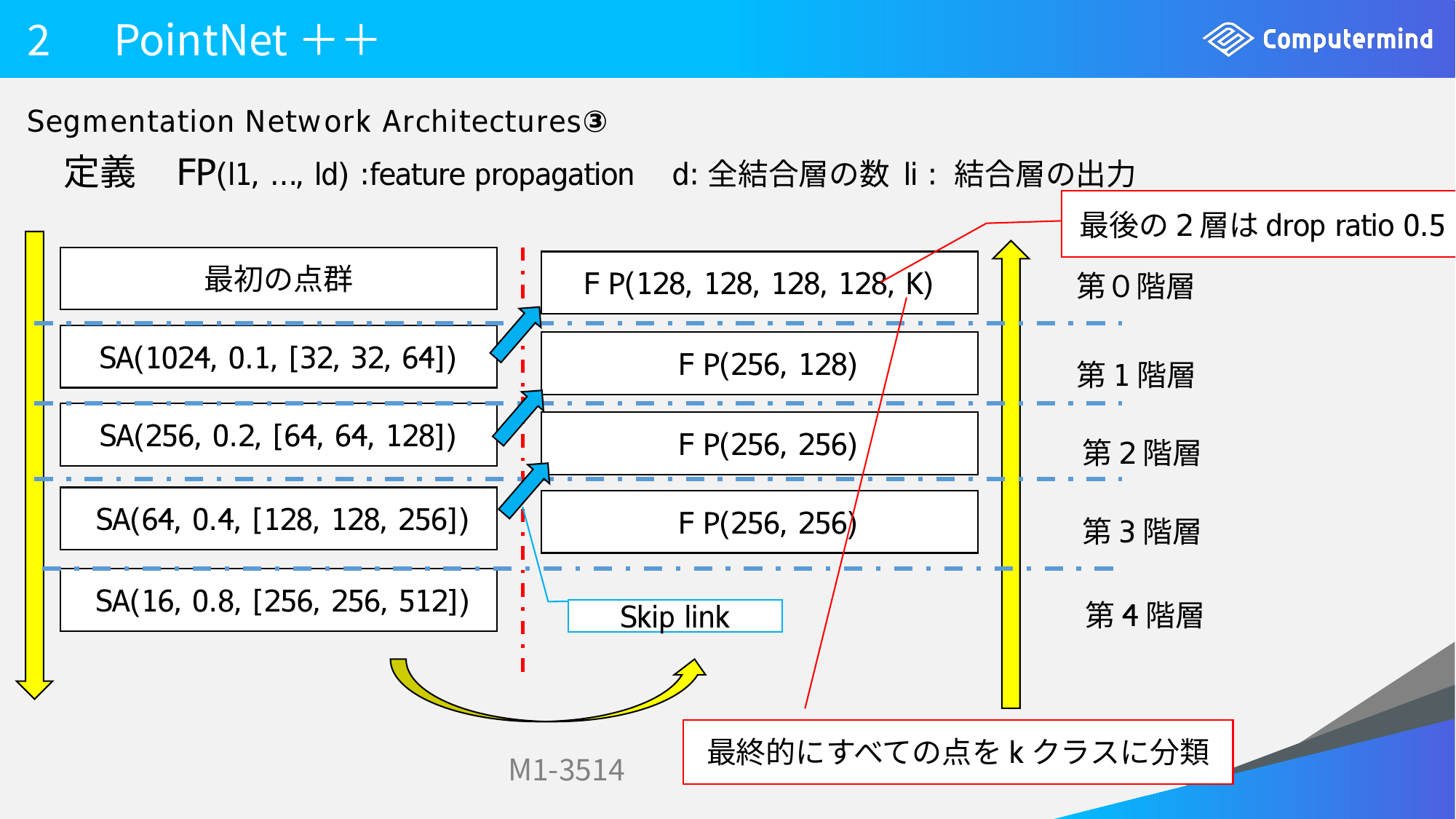

# 2　PointNet＋＋
Segmentation Network Architectures③
定義    FP(l1, ..., ld) :feature propagation    d:全結合層の数 li : 結合層の出力

最後の2層はdrop ratio 0.5

最初の点群
F P(128, 128, 128, 128, K)
第０階層

SA(1024, 0.1, [32, 32, 64])
  F P(256, 128)
第1階層

 SA(256, 0.2, [64, 64, 128])
  F P(256, 256)
第2階層

 SA(64, 0.4, [128, 128, 256])
  F P(256, 256)
第3階層
  SA(16, 0.8, [256, 256, 512])
第4階層
Skip link

最終的にすべての点をkクラスに分類
M1-3514